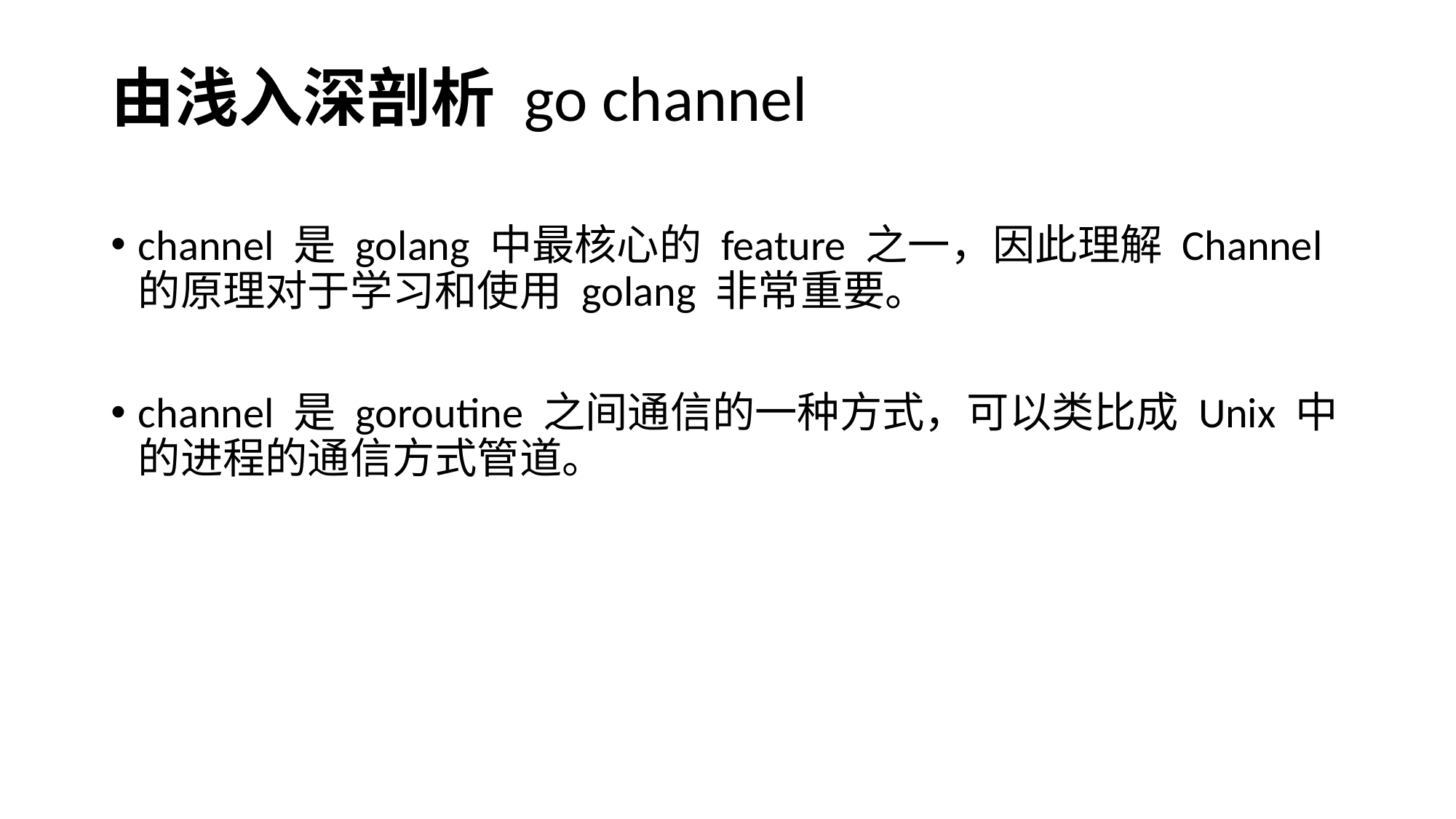

# 由浅入深剖析 go channel
channel 是 golang 中最核心的 feature 之一，因此理解 Channel 的原理对于学习和使用 golang 非常重要。

channel 是 goroutine 之间通信的一种方式，可以类比成 Unix 中的进程的通信方式管道。